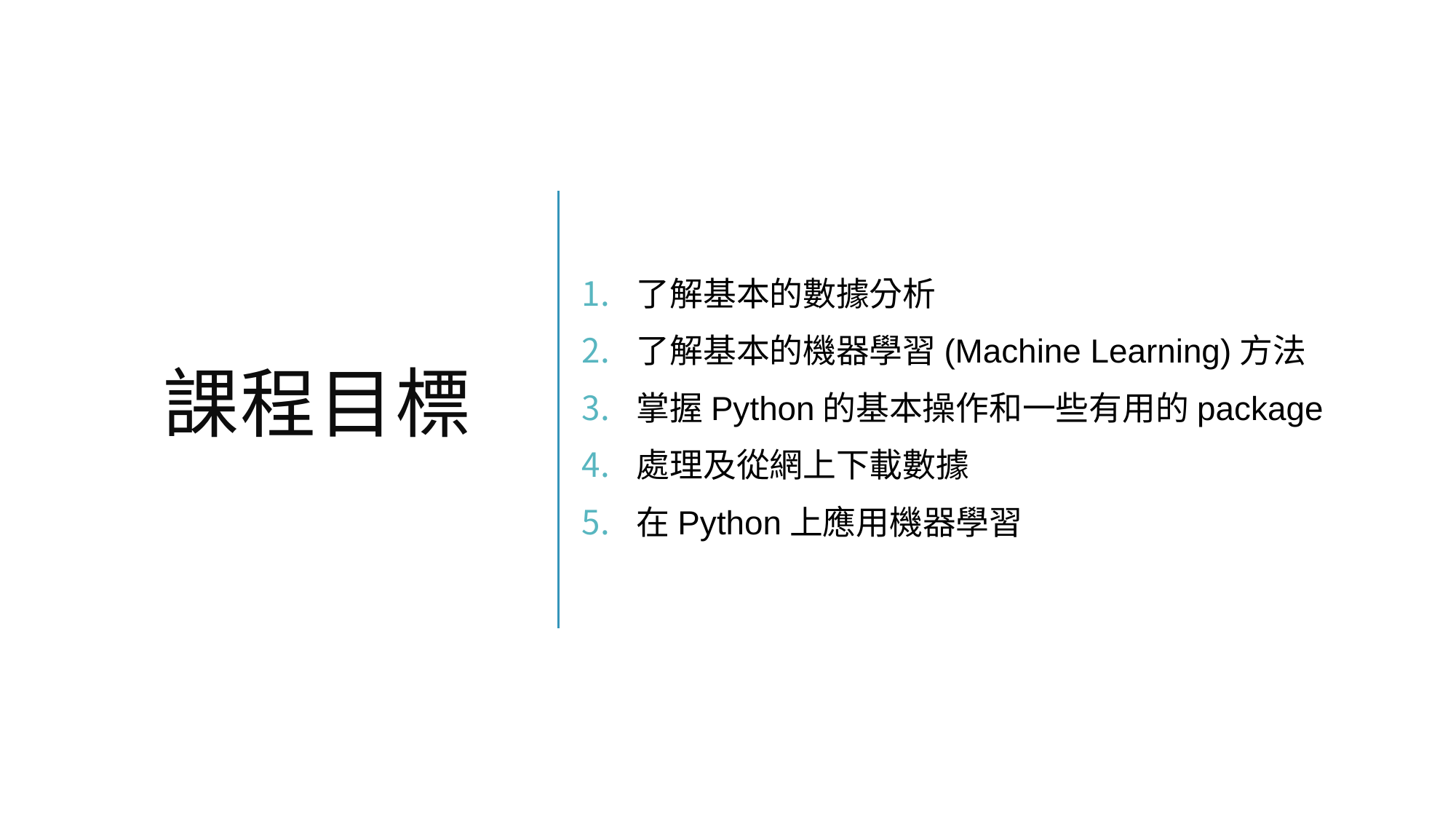

# 課程目標
了解基本的數據分析
了解基本的機器學習(Machine Learning)方法
掌握Python的基本操作和一些有用的package
處理及從網上下載數據
在Python上應用機器學習